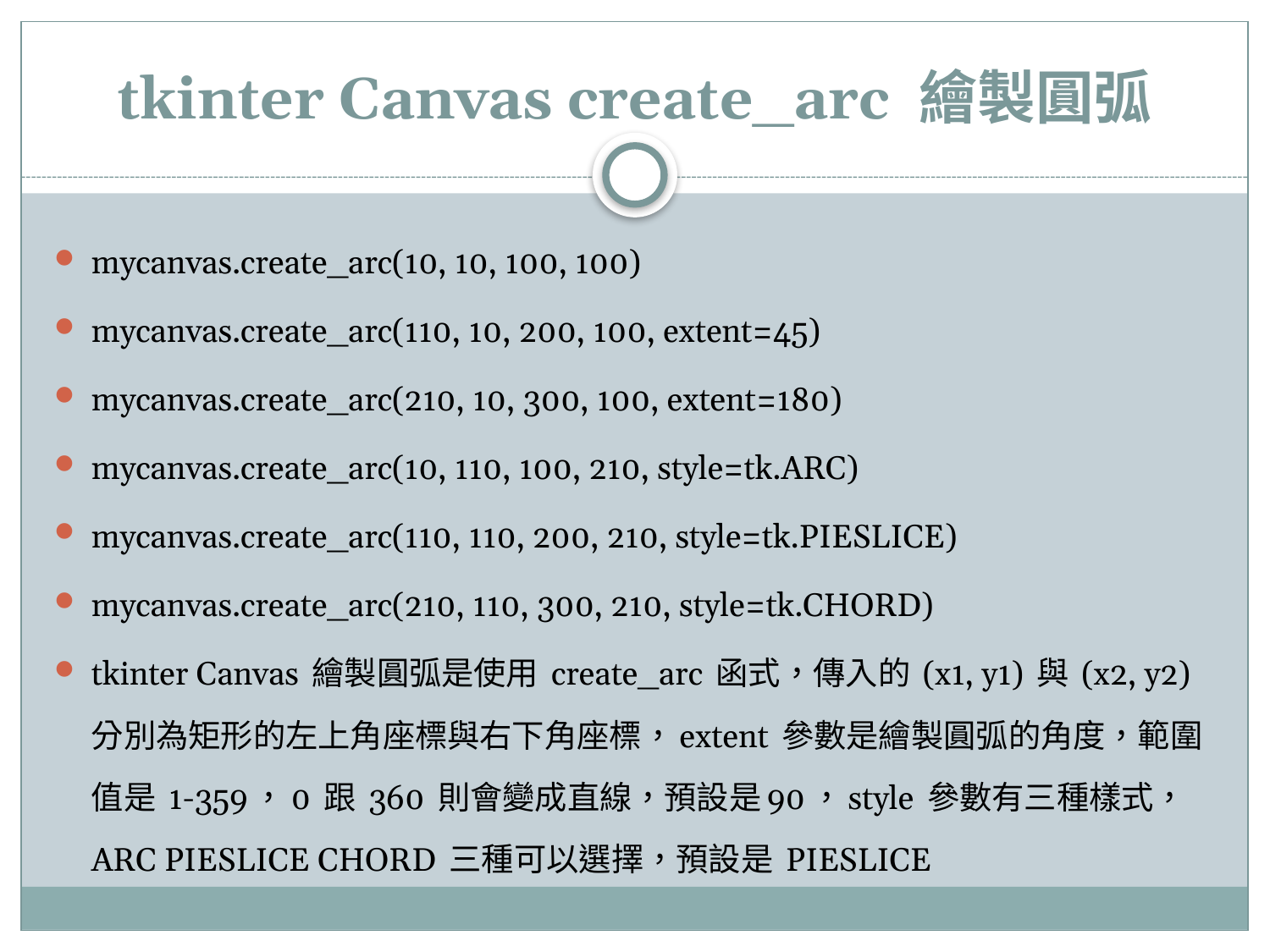

# tkinter Canvas create_arc 繪製圓弧
mycanvas.create_arc(10, 10, 100, 100)
mycanvas.create_arc(110, 10, 200, 100, extent=45)
mycanvas.create_arc(210, 10, 300, 100, extent=180)
mycanvas.create_arc(10, 110, 100, 210, style=tk.ARC)
mycanvas.create_arc(110, 110, 200, 210, style=tk.PIESLICE)
mycanvas.create_arc(210, 110, 300, 210, style=tk.CHORD)
tkinter Canvas 繪製圓弧是使用 create_arc 函式，傳入的 (x1, y1) 與 (x2, y2) 分別為矩形的左上角座標與右下角座標，extent 參數是繪製圓弧的角度，範圍值是 1-359，0 跟 360 則會變成直線，預設是90，style 參數有三種樣式，ARC PIESLICE CHORD 三種可以選擇，預設是 PIESLICE